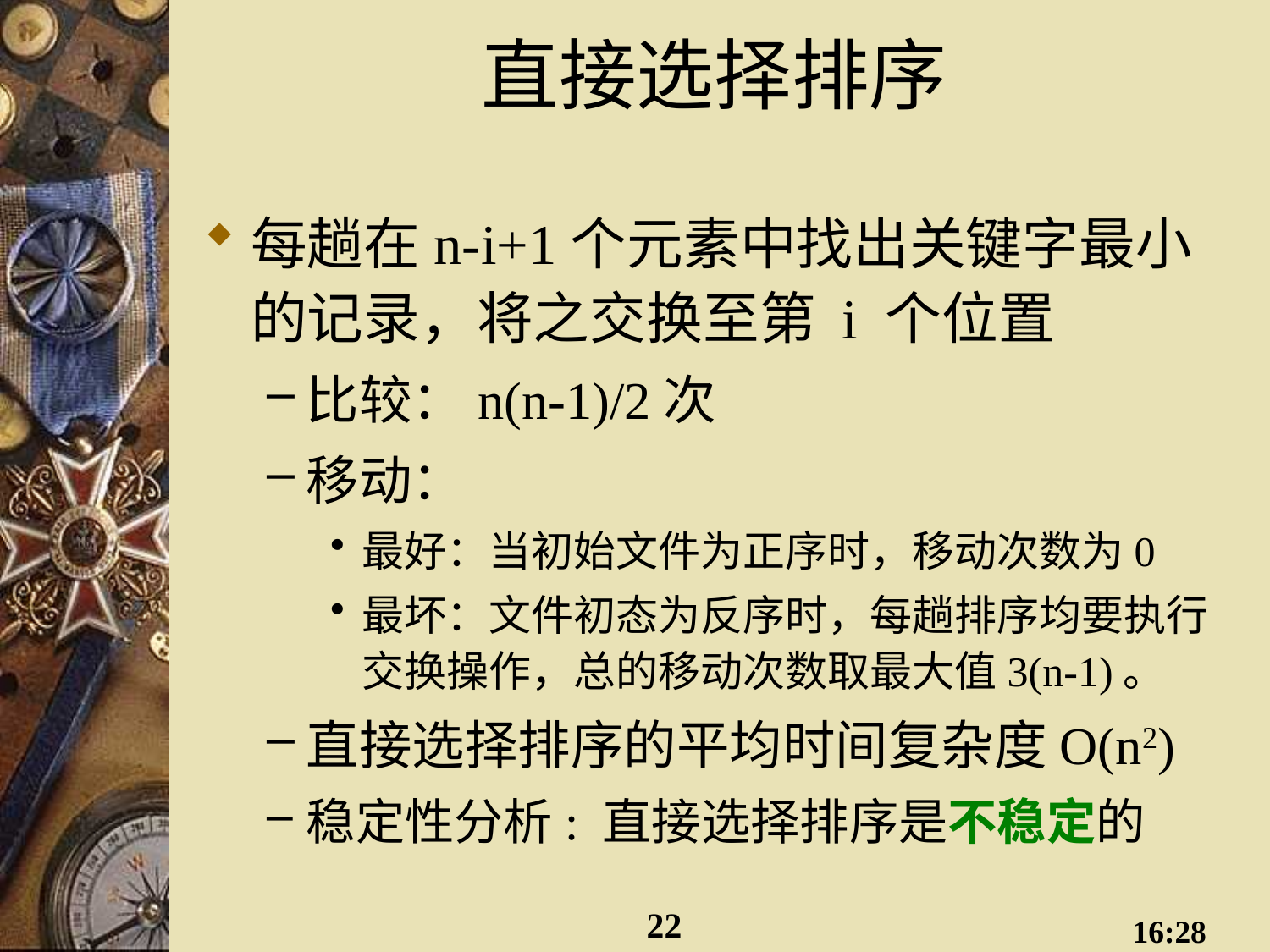

# 直接选择排序
每趟在n-i+1个元素中找出关键字最小的记录，将之交换至第 i 个位置
比较：n(n-1)/2次
移动：
最好：当初始文件为正序时，移动次数为0
最坏：文件初态为反序时，每趟排序均要执行交换操作，总的移动次数取最大值3(n-1)。
直接选择排序的平均时间复杂度O(n2)
稳定性分析: 直接选择排序是不稳定的